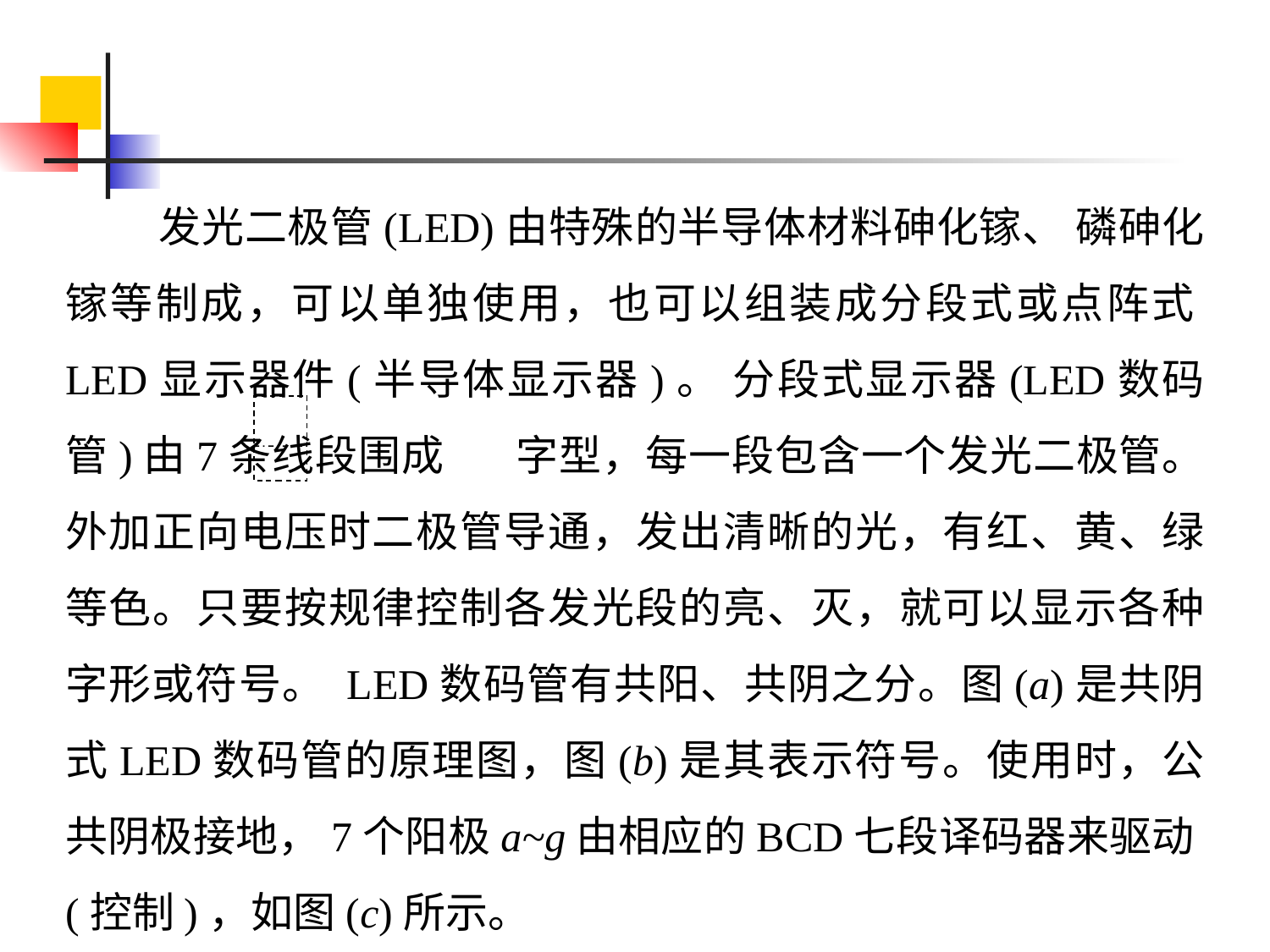

发光二极管(LED)由特殊的半导体材料砷化镓、 磷砷化镓等制成，可以单独使用，也可以组装成分段式或点阵式LED显示器件(半导体显示器)。 分段式显示器(LED数码管)由7条线段围成       字型，每一段包含一个发光二极管。外加正向电压时二极管导通，发出清晰的光，有红、黄、绿等色。只要按规律控制各发光段的亮、灭，就可以显示各种字形或符号。 LED数码管有共阳、共阴之分。图(a)是共阴式LED数码管的原理图，图(b)是其表示符号。使用时，公共阴极接地，7个阳极a~g由相应的BCD七段译码器来驱动(控制)，如图(c)所示。